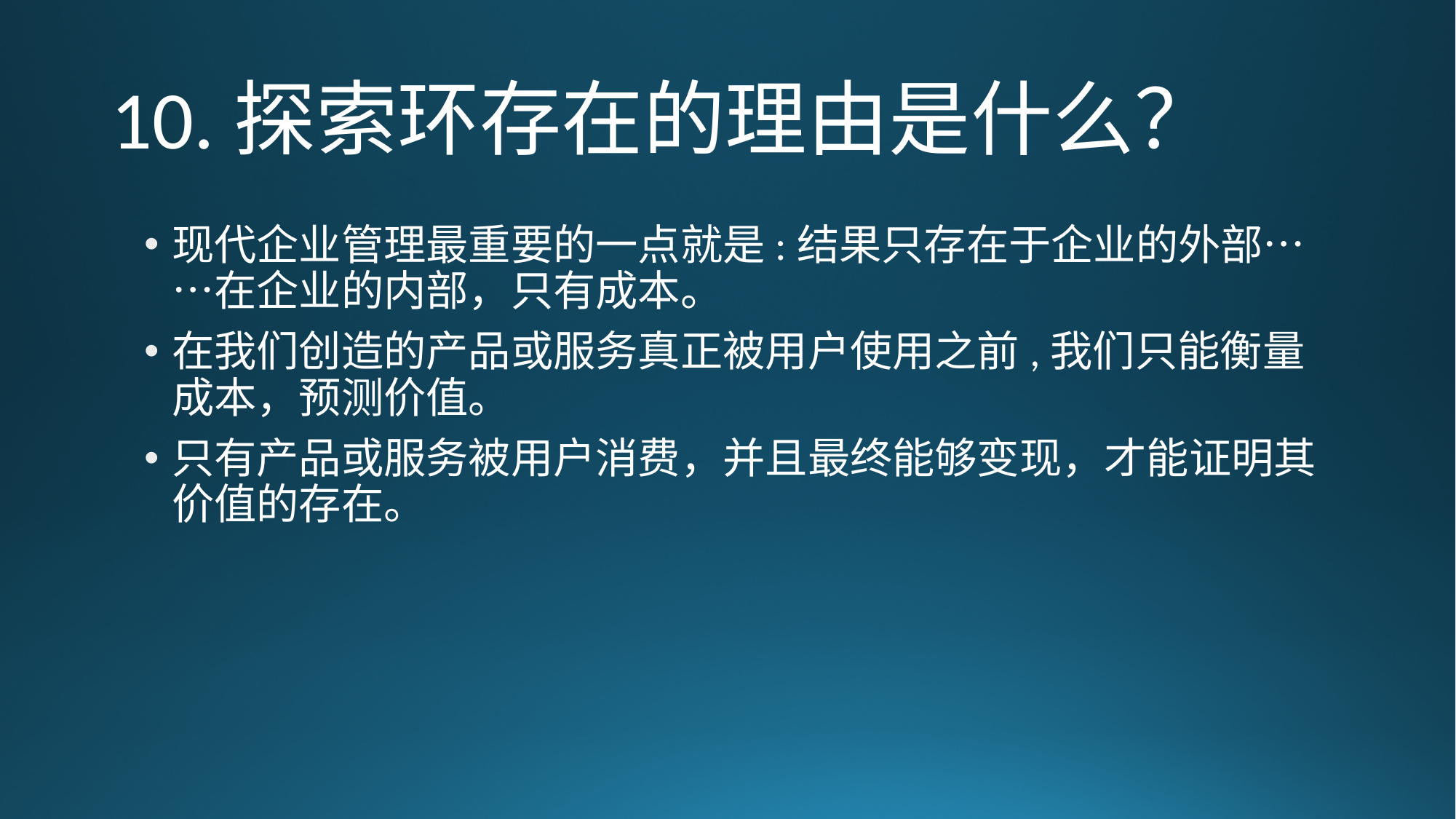

# 10.探索环存在的理由是什么？
现代企业管理最重要的一点就是:结果只存在于企业的外部……在企业的内部，只有成本。
在我们创造的产品或服务真正被用户使用之前,我们只能衡量成本，预测价值。
只有产品或服务被用户消费，并且最终能够变现，才能证明其价值的存在。